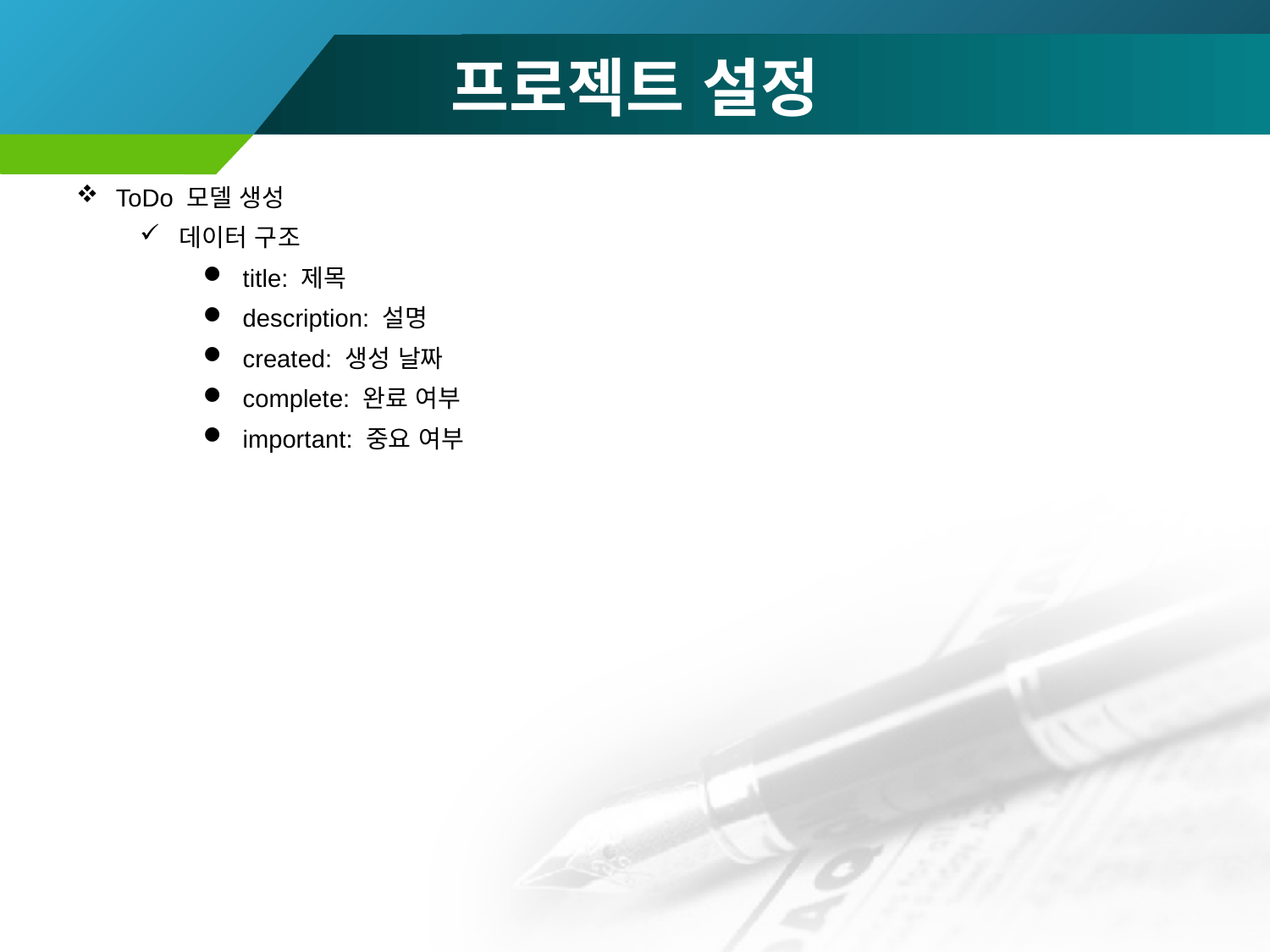

# 프로젝트 설정
ToDo 모델 생성
데이터 구조
title: 제목
description: 설명
created: 생성 날짜
complete: 완료 여부
important: 중요 여부